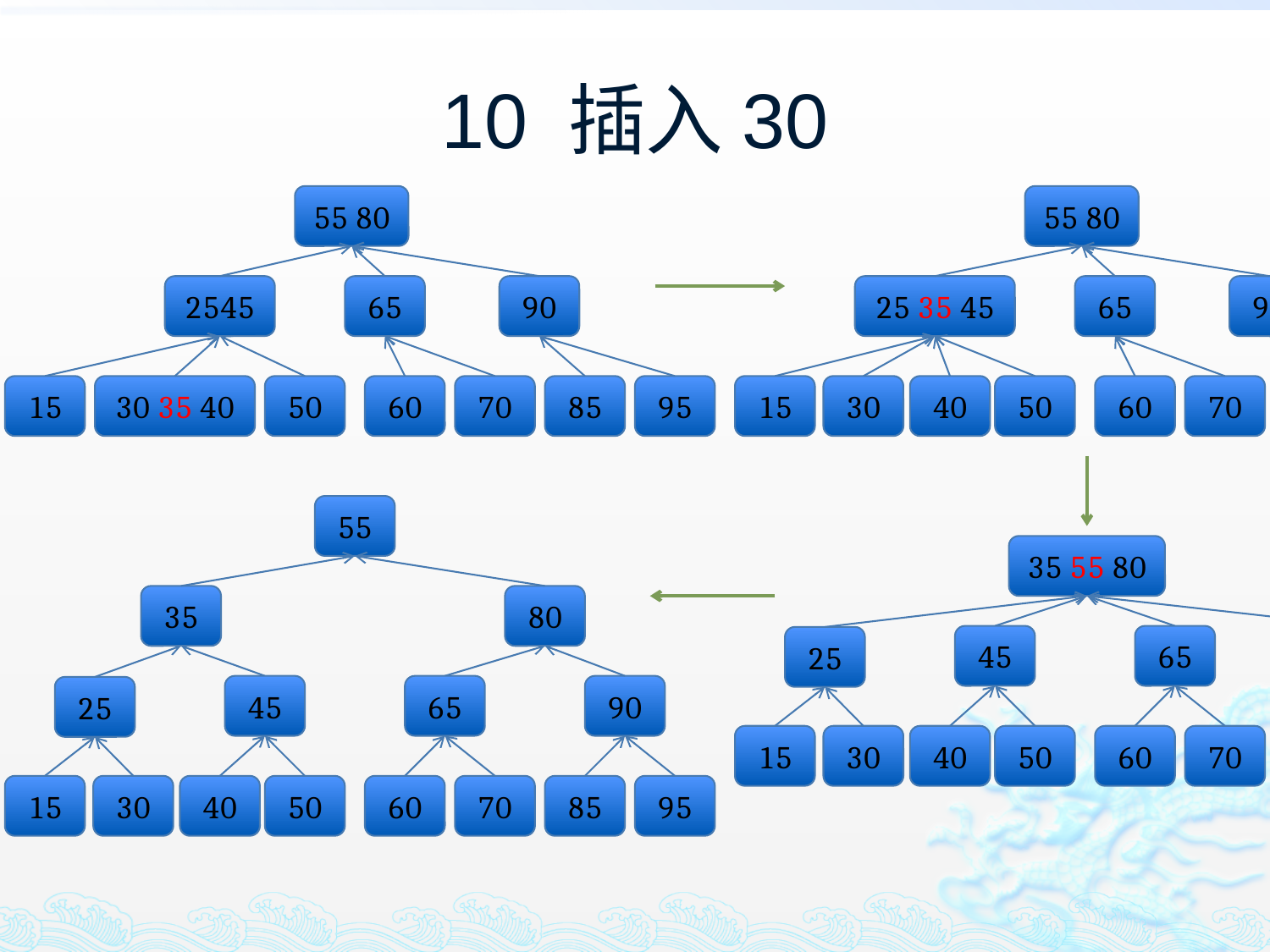

# 10 插入30
55 80
55 80
2545
65
90
25 35 45
65
90
15
30 35 40
50
60
70
85
95
15
30
40
50
60
70
85
95
55
35 55 80
35
80
45
65
90
25
45
65
90
25
15
30
40
50
60
70
85
95
15
30
40
50
60
70
85
95